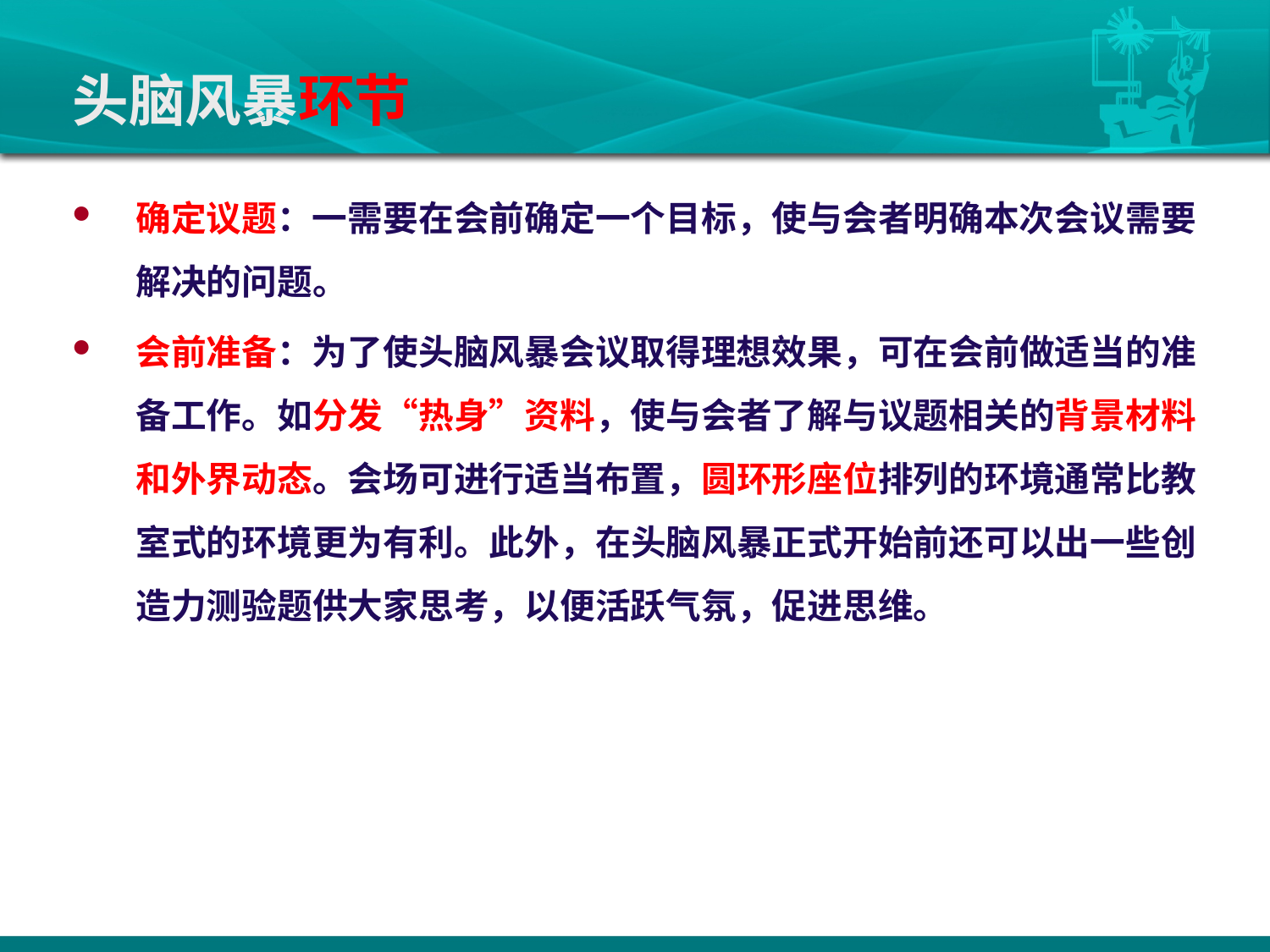

# 头脑风暴环节
确定议题：一需要在会前确定一个目标，使与会者明确本次会议需要解决的问题。
会前准备：为了使头脑风暴会议取得理想效果，可在会前做适当的准备工作。如分发“热身”资料，使与会者了解与议题相关的背景材料和外界动态。会场可进行适当布置，圆环形座位排列的环境通常比教室式的环境更为有利。此外，在头脑风暴正式开始前还可以出一些创造力测验题供大家思考，以便活跃气氛，促进思维。